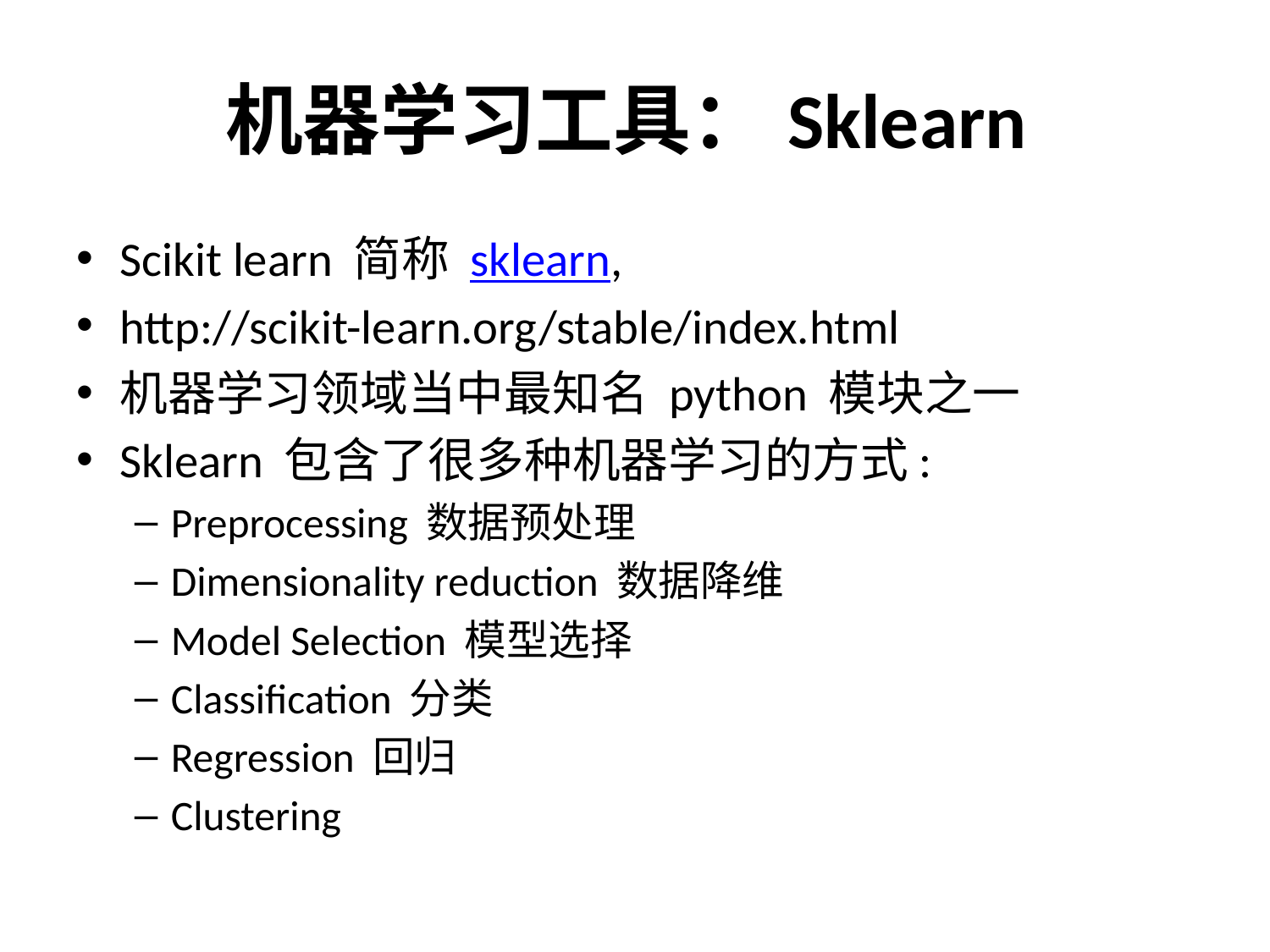

# 机器学习工具：Sklearn
Scikit learn 简称 sklearn,
http://scikit-learn.org/stable/index.html
机器学习领域当中最知名 python 模块之一
Sklearn 包含了很多种机器学习的方式:
Preprocessing 数据预处理
Dimensionality reduction 数据降维
Model Selection 模型选择
Classification 分类
Regression 回归
Clustering